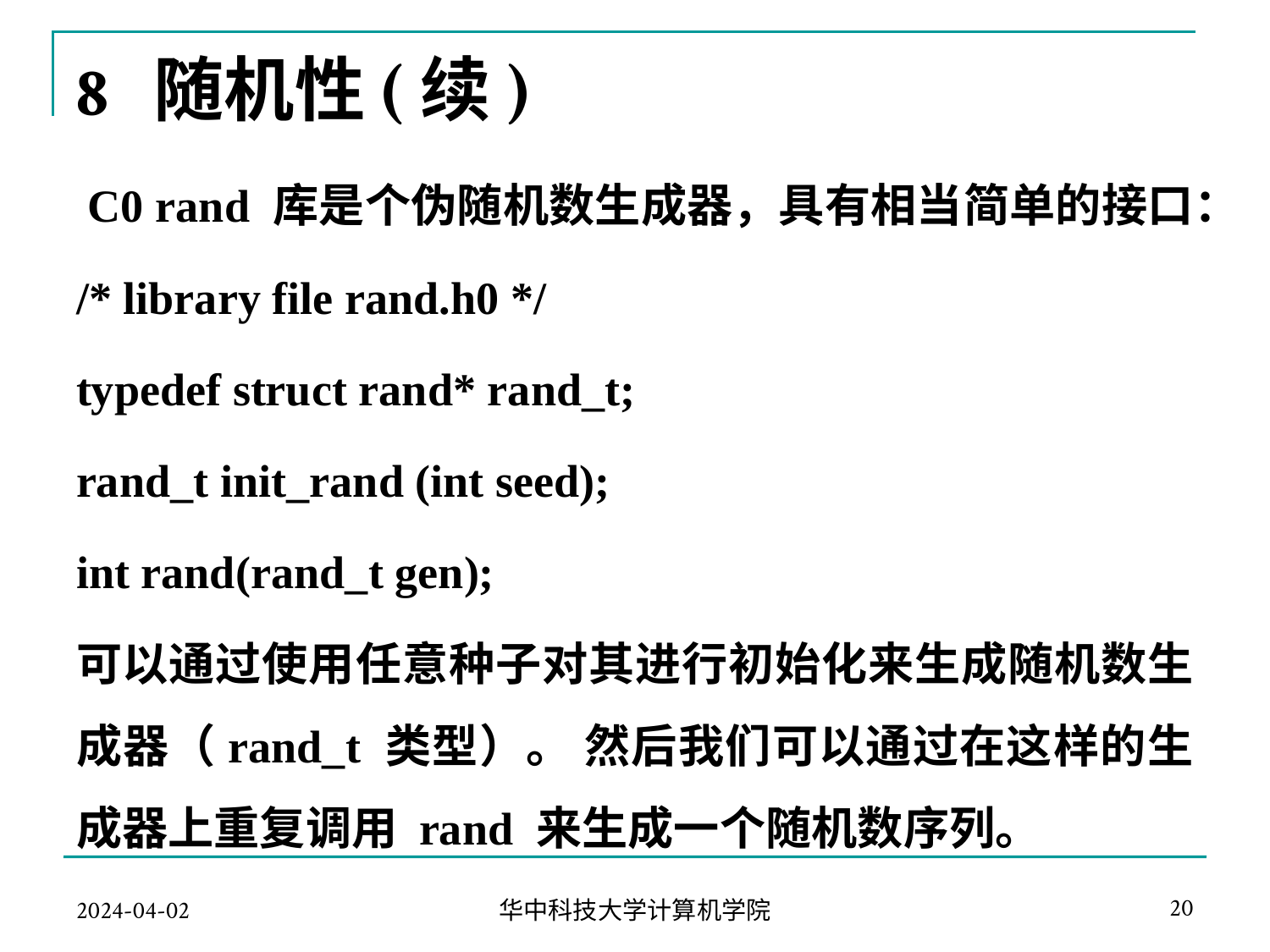

# 8  随机性(续)
 C0 rand 库是个伪随机数生成器，具有相当简单的接口：
/* library file rand.h0 */
typedef struct rand* rand_t;
rand_t init_rand (int seed);
int rand(rand_t gen);
可以通过使用任意种子对其进行初始化来生成随机数生成器（rand_t 类型）。 然后我们可以通过在这样的生成器上重复调用 rand 来生成一个随机数序列。
2024-04-02
20
华中科技大学计算机学院